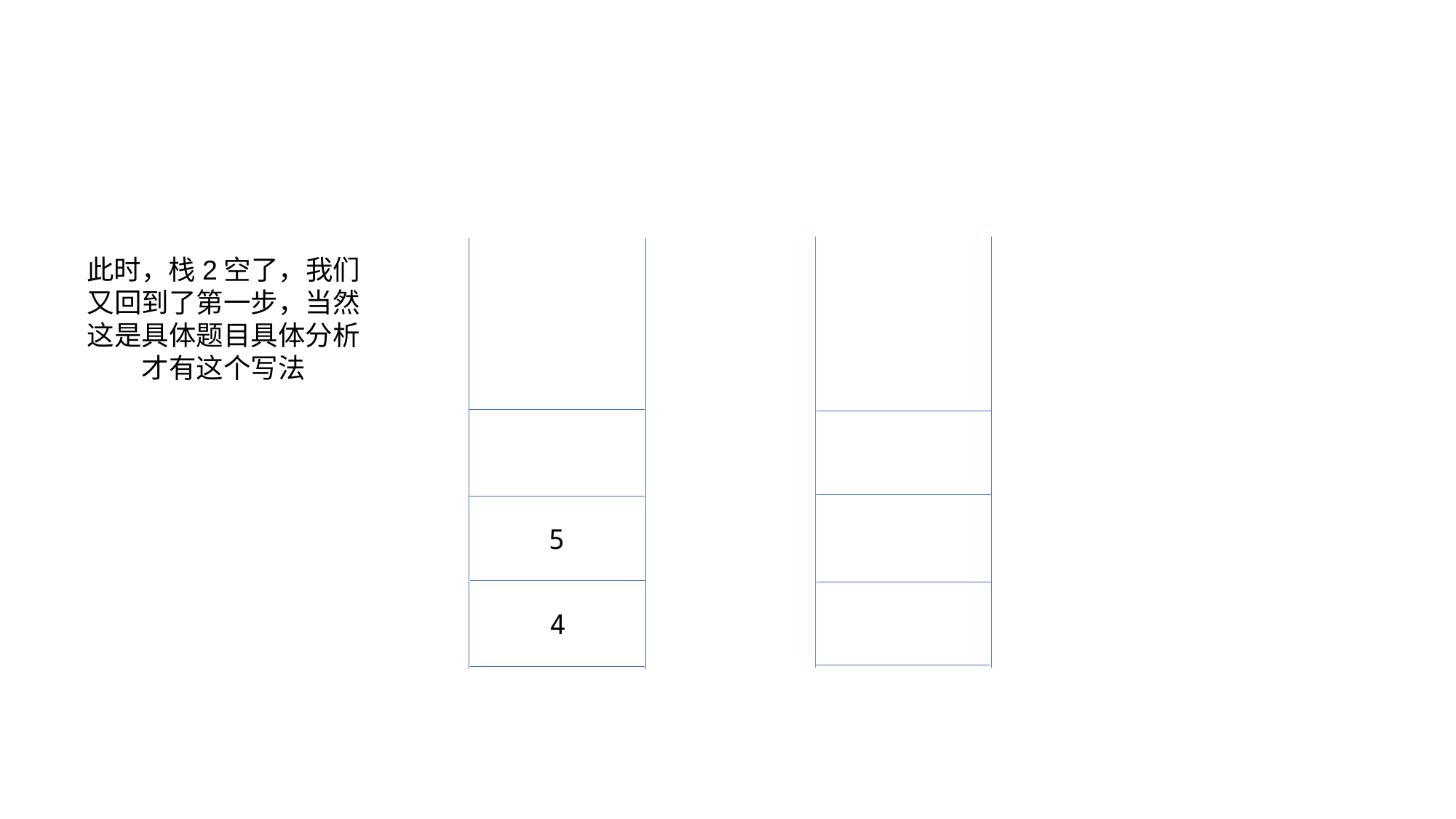

此时，栈2空了，我们又回到了第一步，当然这是具体题目具体分析才有这个写法
5
4